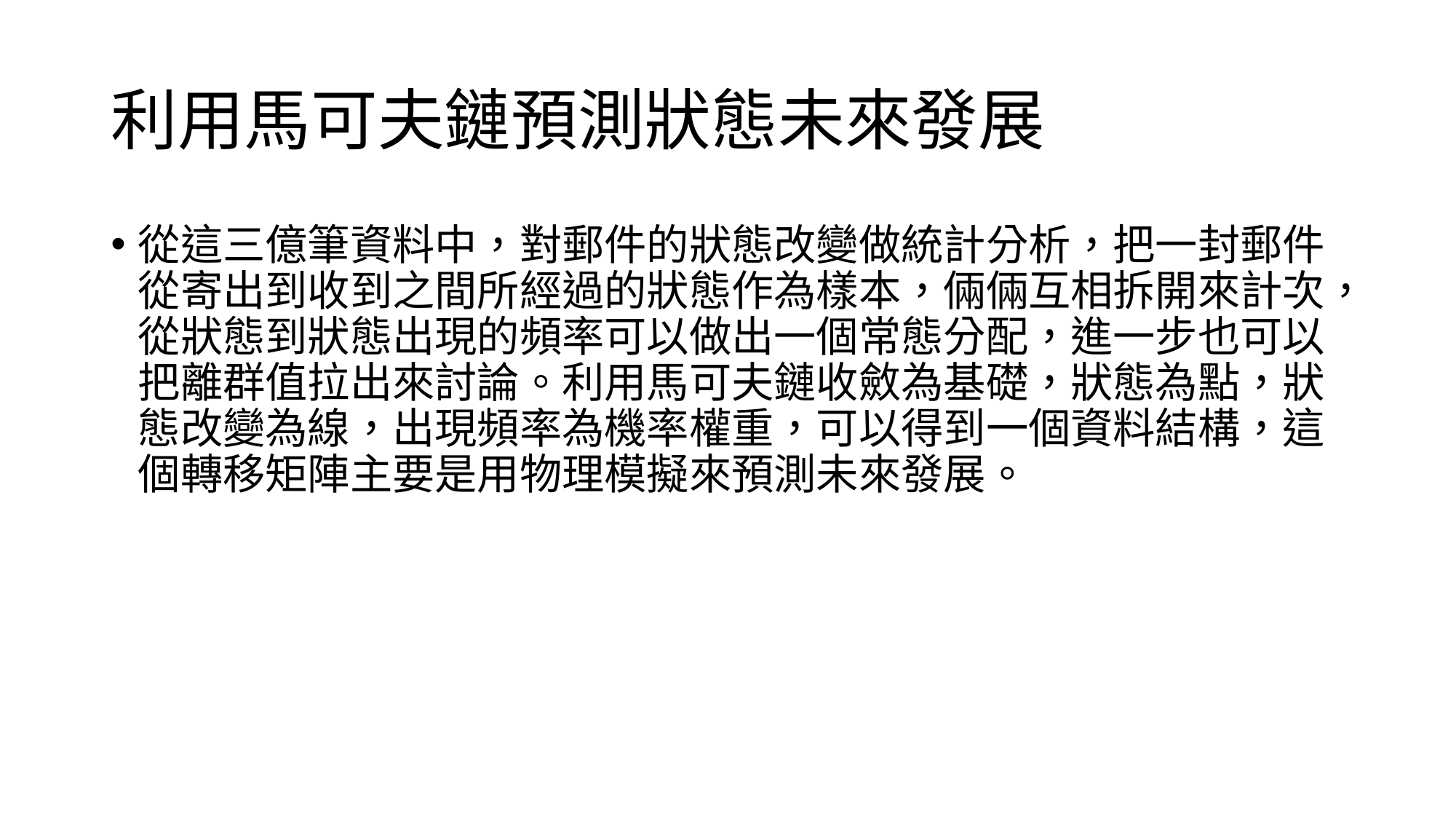

# 利用馬可夫鏈預測狀態未來發展
從這三億筆資料中，對郵件的狀態改變做統計分析，把一封郵件從寄出到收到之間所經過的狀態作為樣本，倆倆互相拆開來計次，從狀態到狀態出現的頻率可以做出一個常態分配，進一步也可以把離群值拉出來討論。利用馬可夫鏈收斂為基礎，狀態為點，狀態改變為線，出現頻率為機率權重，可以得到一個資料結構，這個轉移矩陣主要是用物理模擬來預測未來發展。